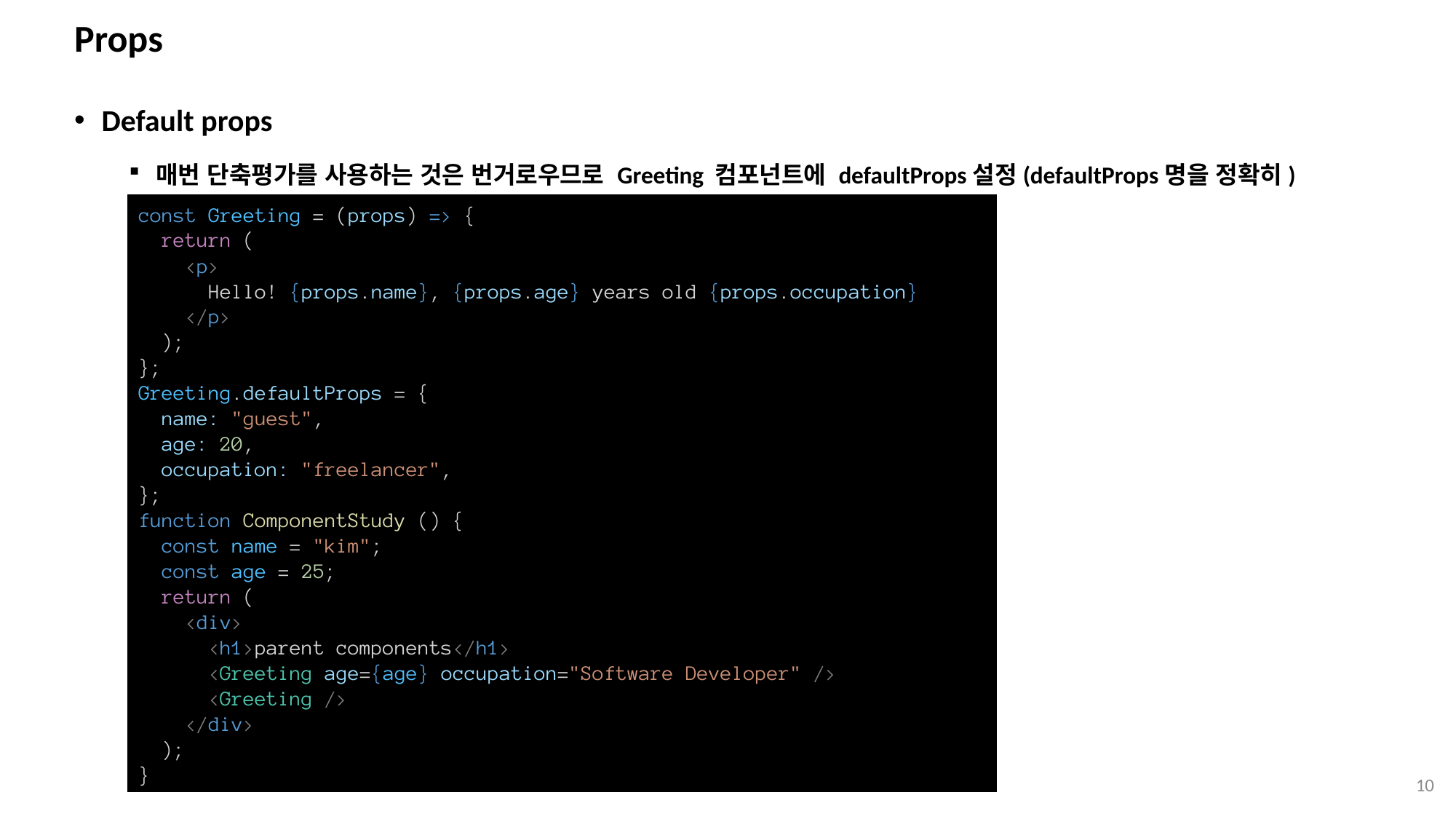

# Props
Default props
매번 단축평가를 사용하는 것은 번거로우므로 Greeting 컴포넌트에 defaultProps설정(defaultProps명을 정확히)

const Greeting = (props) => {
  return (
    <p>
      Hello! {props.name}, {props.age} years old {props.occupation}
    </p>
  );
};
Greeting.defaultProps = {
  name: "guest",
  age: 20,
  occupation: "freelancer",
};
function ComponentStudy () {
  const name = "kim";
  const age = 25;
  return (
    <div>
      <h1>parent components</h1>
      <Greeting age={age} occupation="Software Developer" />
      <Greeting />
    </div>
  );
}
10